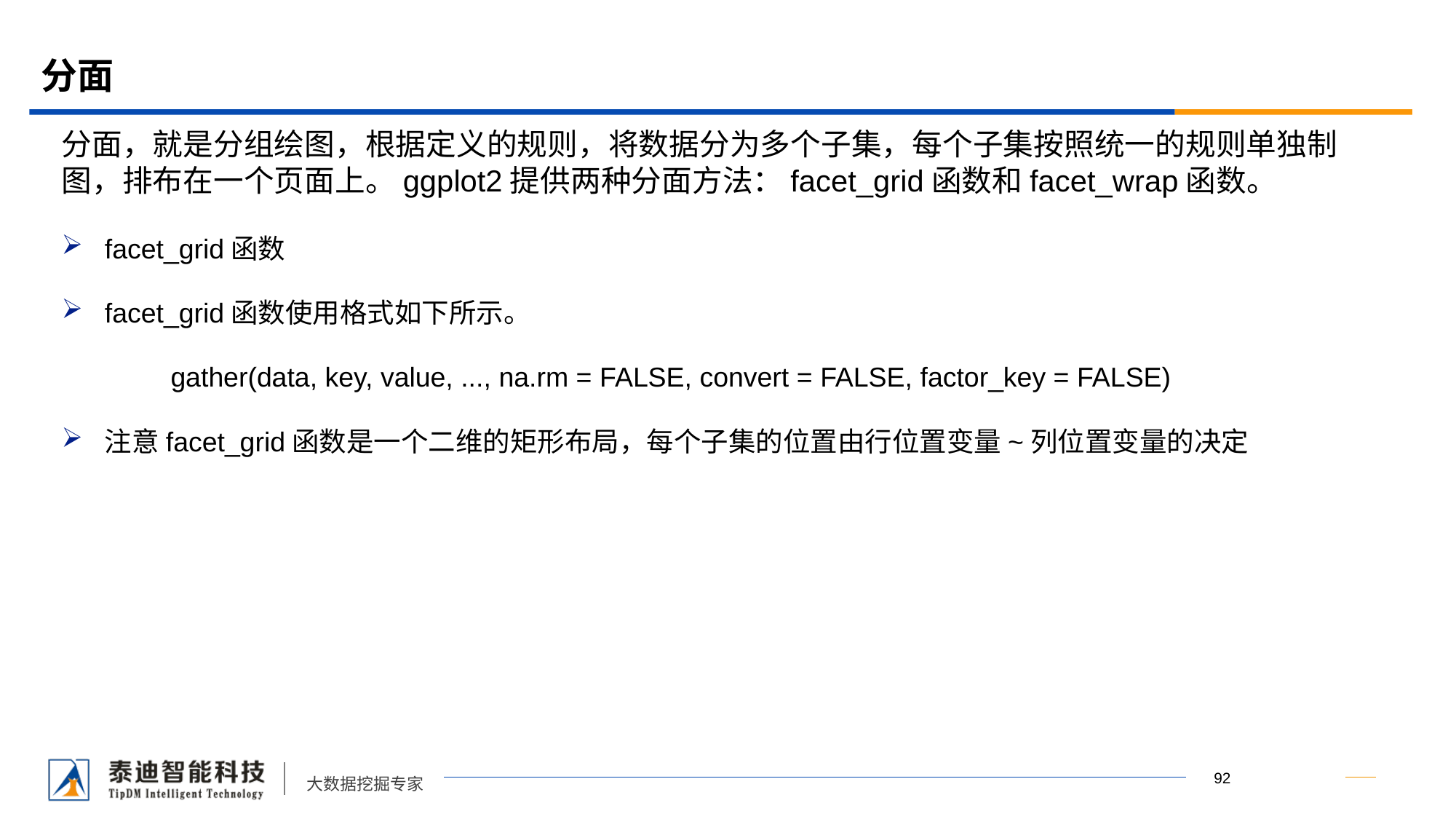

# 分面
分面，就是分组绘图，根据定义的规则，将数据分为多个子集，每个子集按照统一的规则单独制图，排布在一个页面上。ggplot2提供两种分面方法：facet_grid函数和facet_wrap函数。
facet_grid函数
facet_grid函数使用格式如下所示。
	gather(data, key, value, ..., na.rm = FALSE, convert = FALSE, factor_key = FALSE)
注意facet_grid函数是一个二维的矩形布局，每个子集的位置由行位置变量~列位置变量的决定